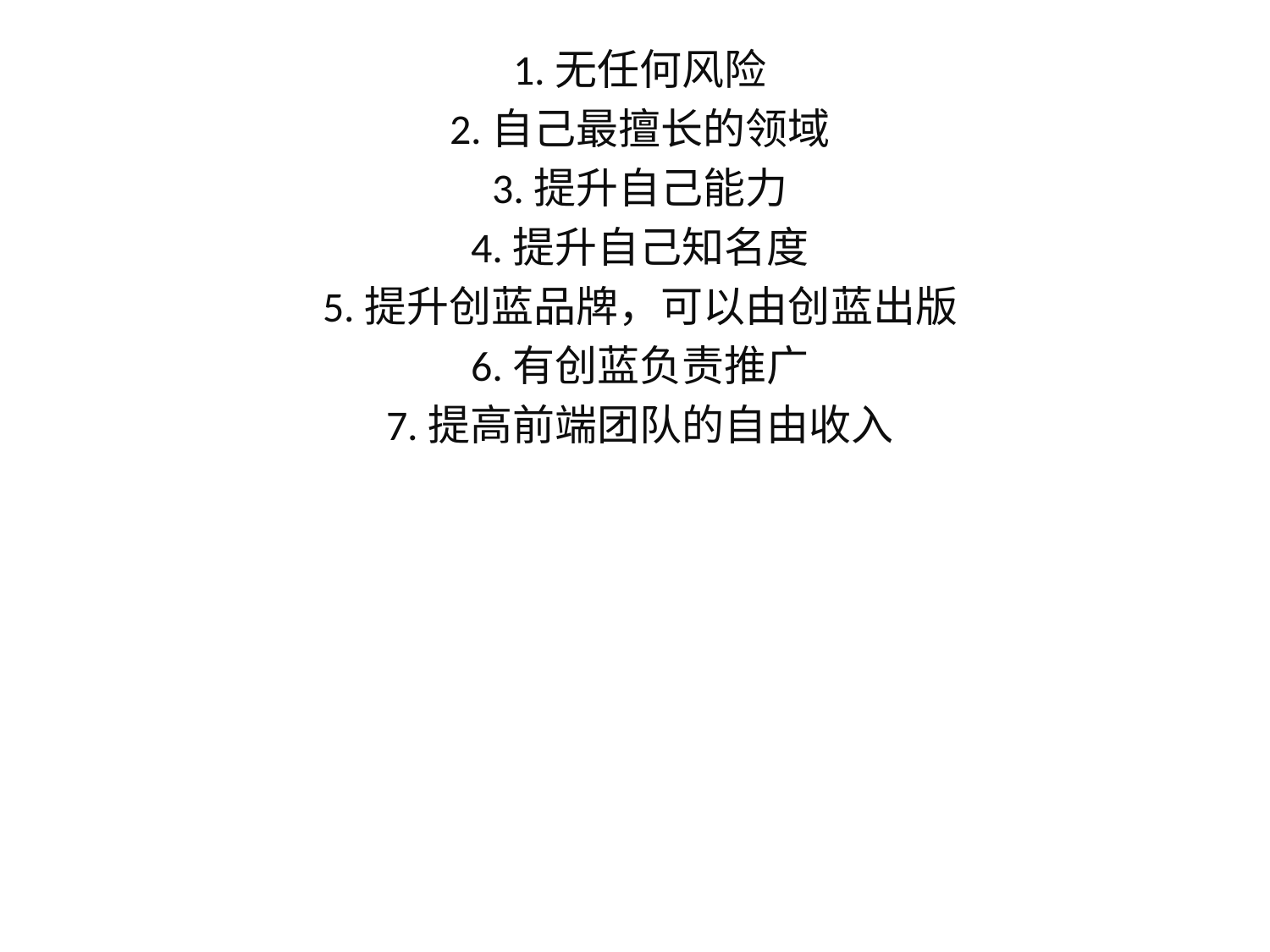

1.无任何风险
2.自己最擅长的领域
3.提升自己能力
4.提升自己知名度
5.提升创蓝品牌，可以由创蓝出版
6.有创蓝负责推广
7.提高前端团队的自由收入